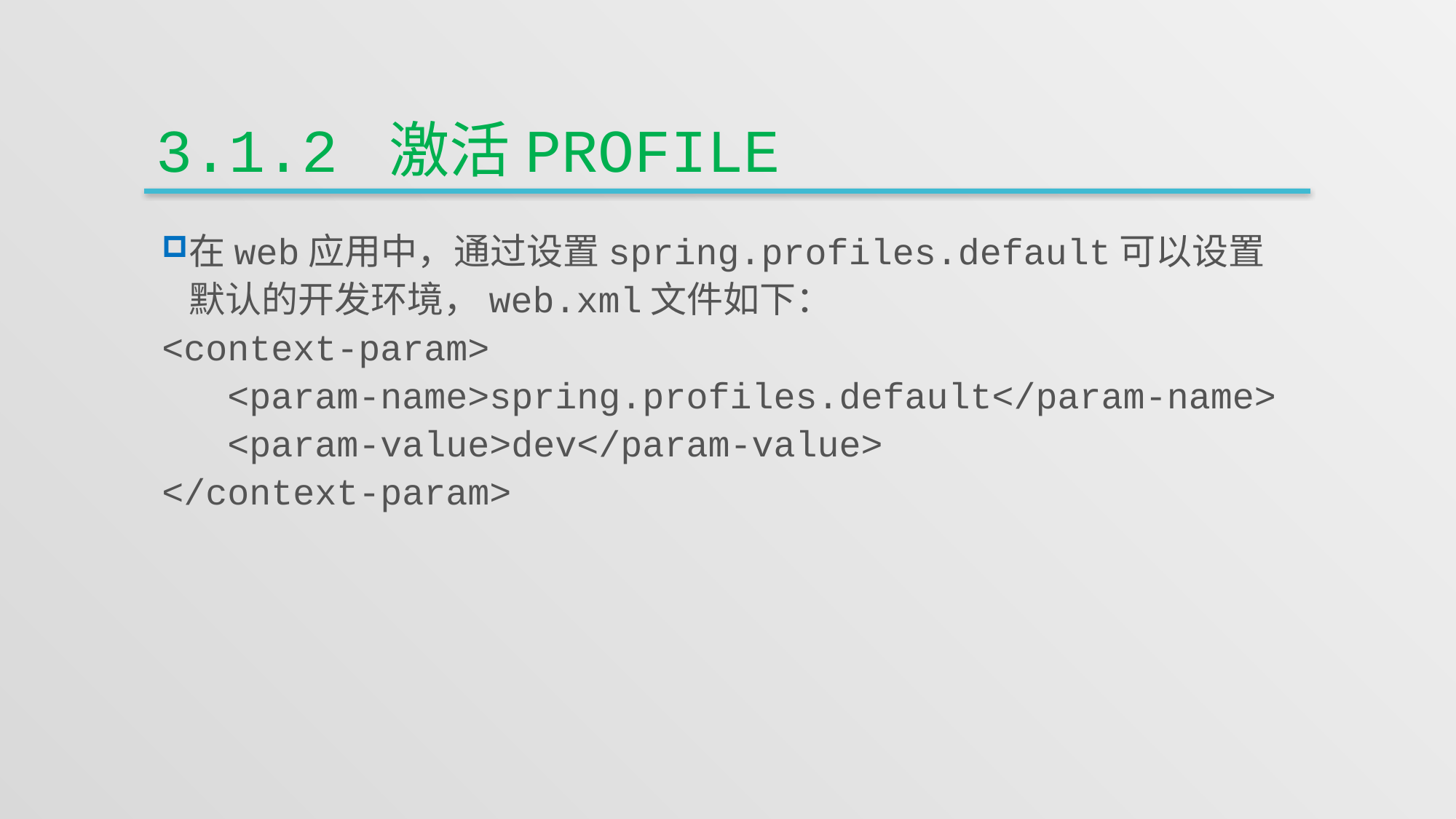

# 3.1.2 激活profile
在web应用中，通过设置spring.profiles.default可以设置默认的开发环境，web.xml文件如下：
<context-param>
   <param-name>spring.profiles.default</param-name>
   <param-value>dev</param-value>
</context-param>